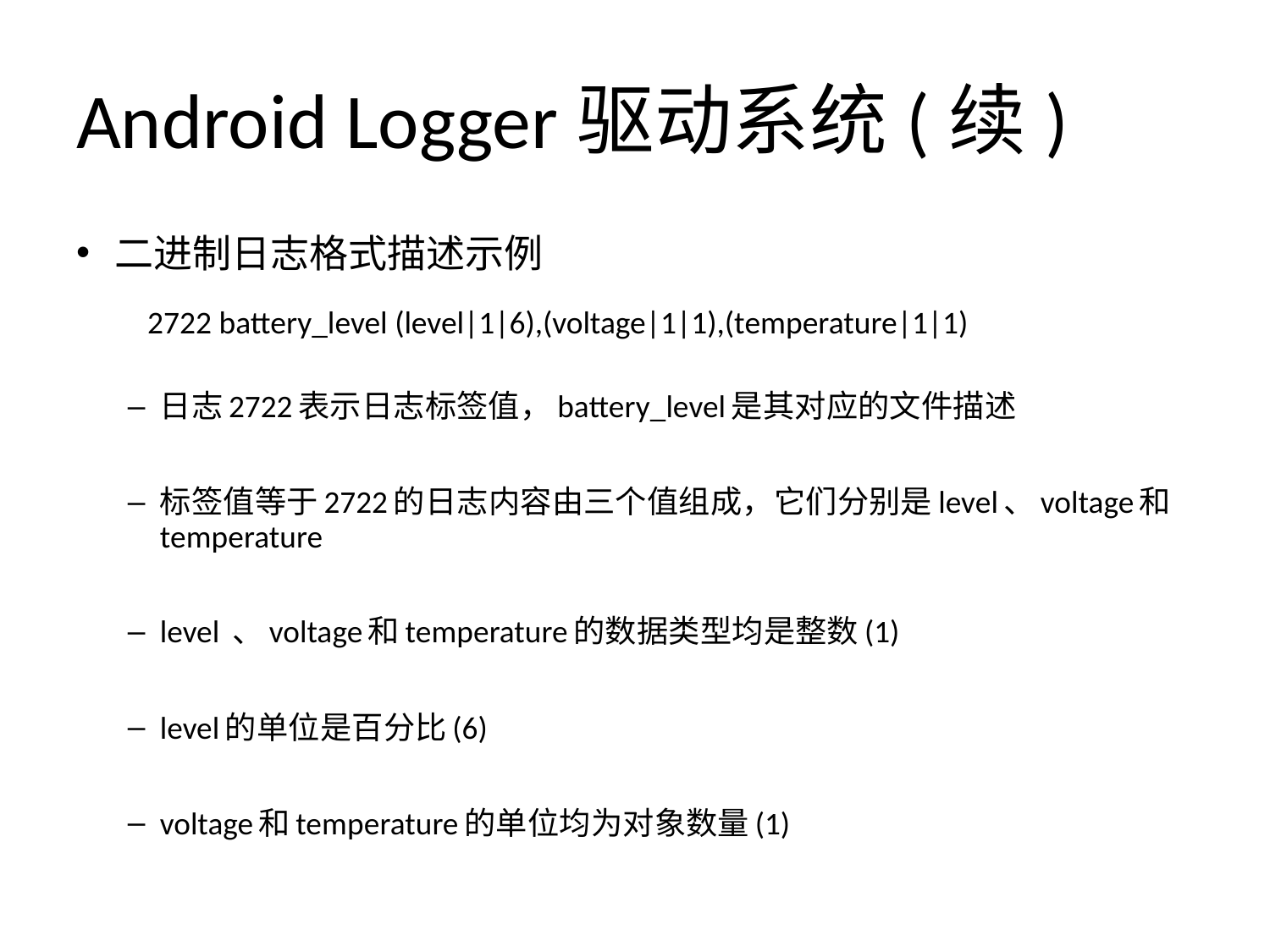

# Android Logger驱动系统(续)
二进制日志格式描述示例

日志2722表示日志标签值，battery_level是其对应的文件描述

标签值等于2722的日志内容由三个值组成，它们分别是level、voltage和temperature

level 、voltage和temperature的数据类型均是整数(1)

level的单位是百分比(6)

voltage和temperature的单位均为对象数量(1)
2722 battery_level (level|1|6),(voltage|1|1),(temperature|1|1)